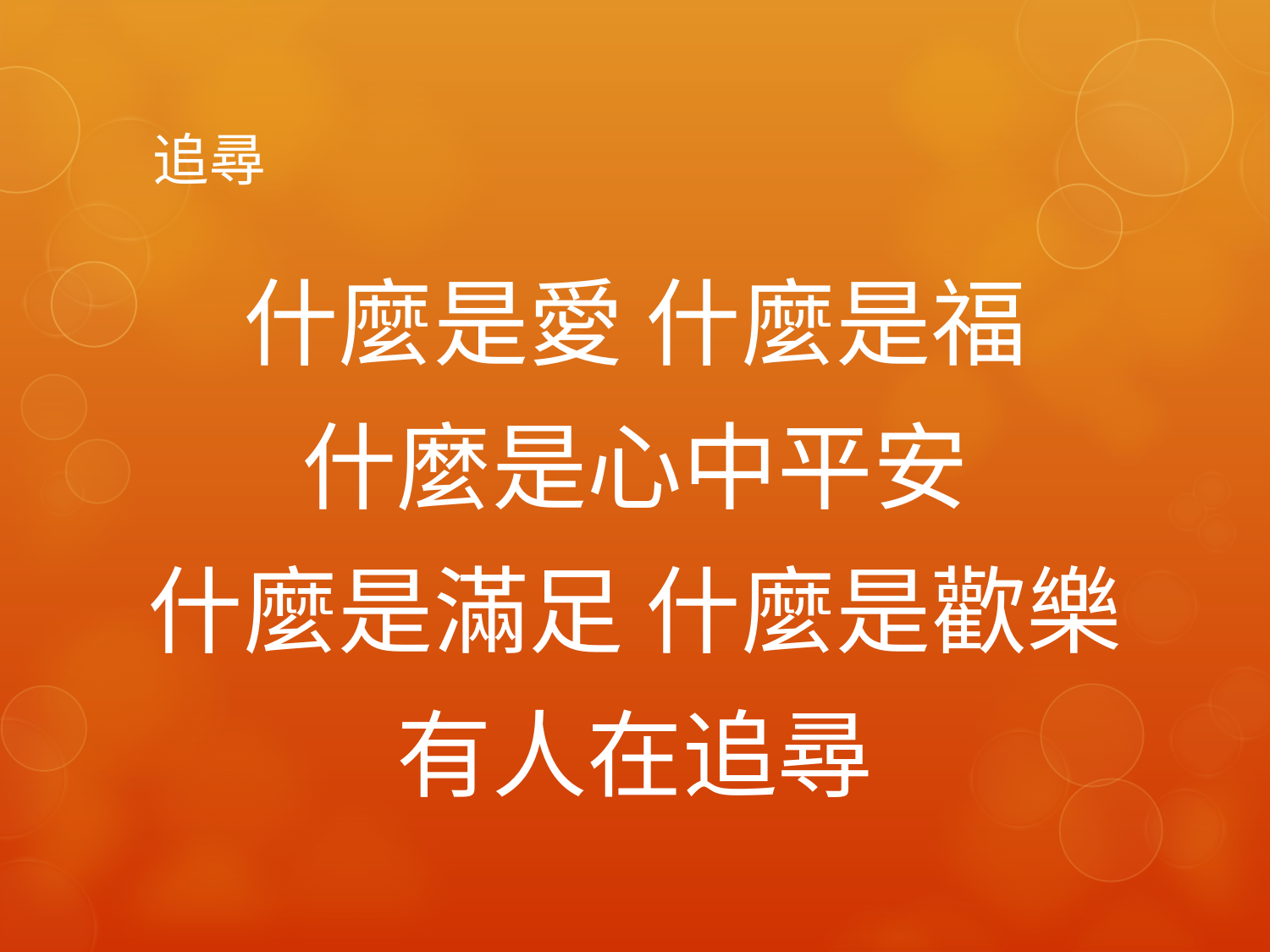

# 追尋
什麼是愛 什麼是福
什麼是心中平安
什麼是滿足 什麼是歡樂
有人在追尋